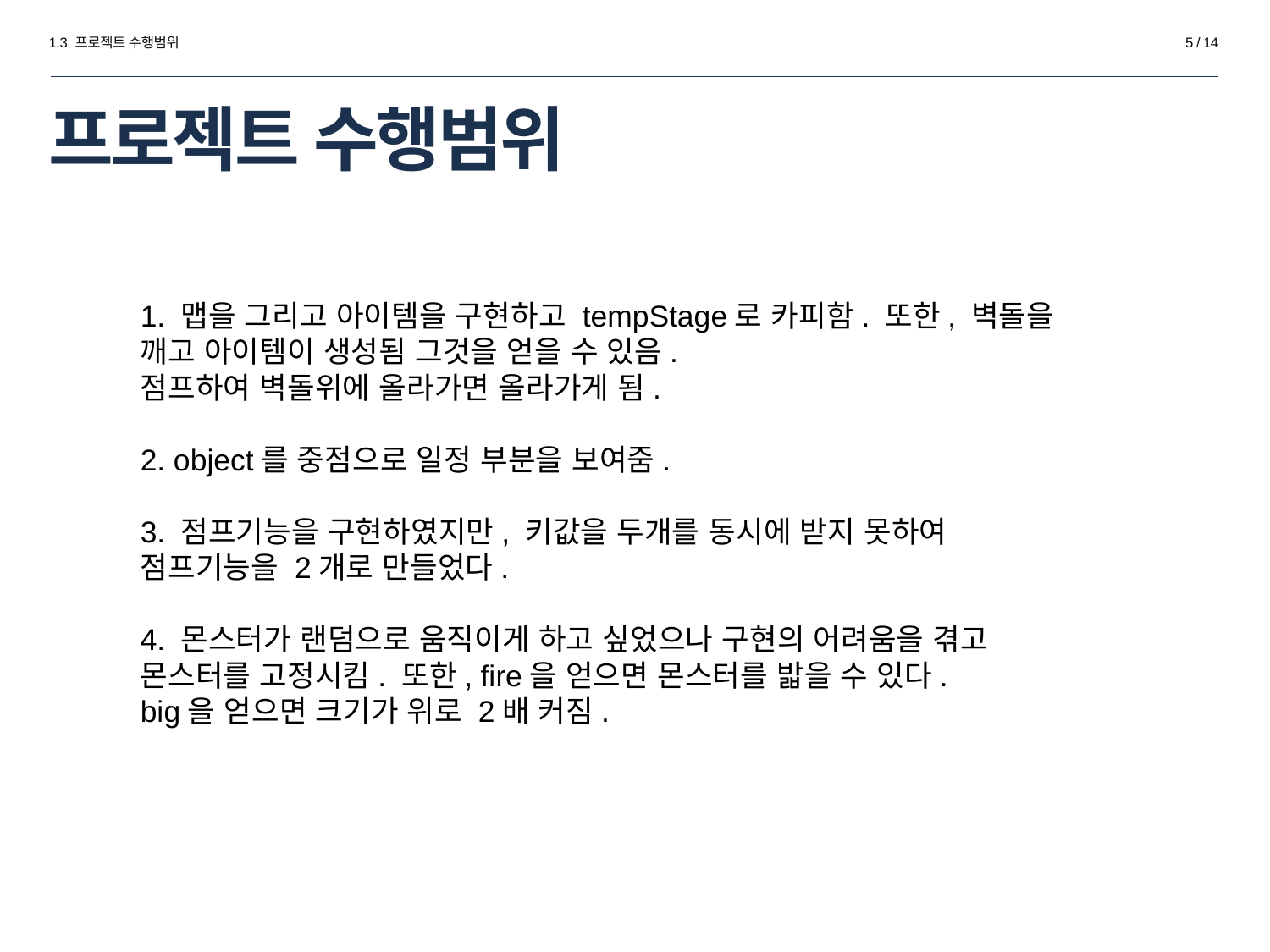

1.3 프로젝트 수행범위
5 / 14
# 프로젝트 수행범위

1. 맵을 그리고 아이템을 구현하고 tempStage로 카피함. 또한, 벽돌을 깨고 아이템이 생성됨 그것을 얻을 수 있음.
점프하여 벽돌위에 올라가면 올라가게 됨.

2. object를 중점으로 일정 부분을 보여줌.

3. 점프기능을 구현하였지만, 키값을 두개를 동시에 받지 못하여 점프기능을 2개로 만들었다.

4. 몬스터가 랜덤으로 움직이게 하고 싶었으나 구현의 어려움을 겪고 몬스터를 고정시킴. 또한, fire을 얻으면 몬스터를 밟을 수 있다.
big을 얻으면 크기가 위로 2배 커짐.